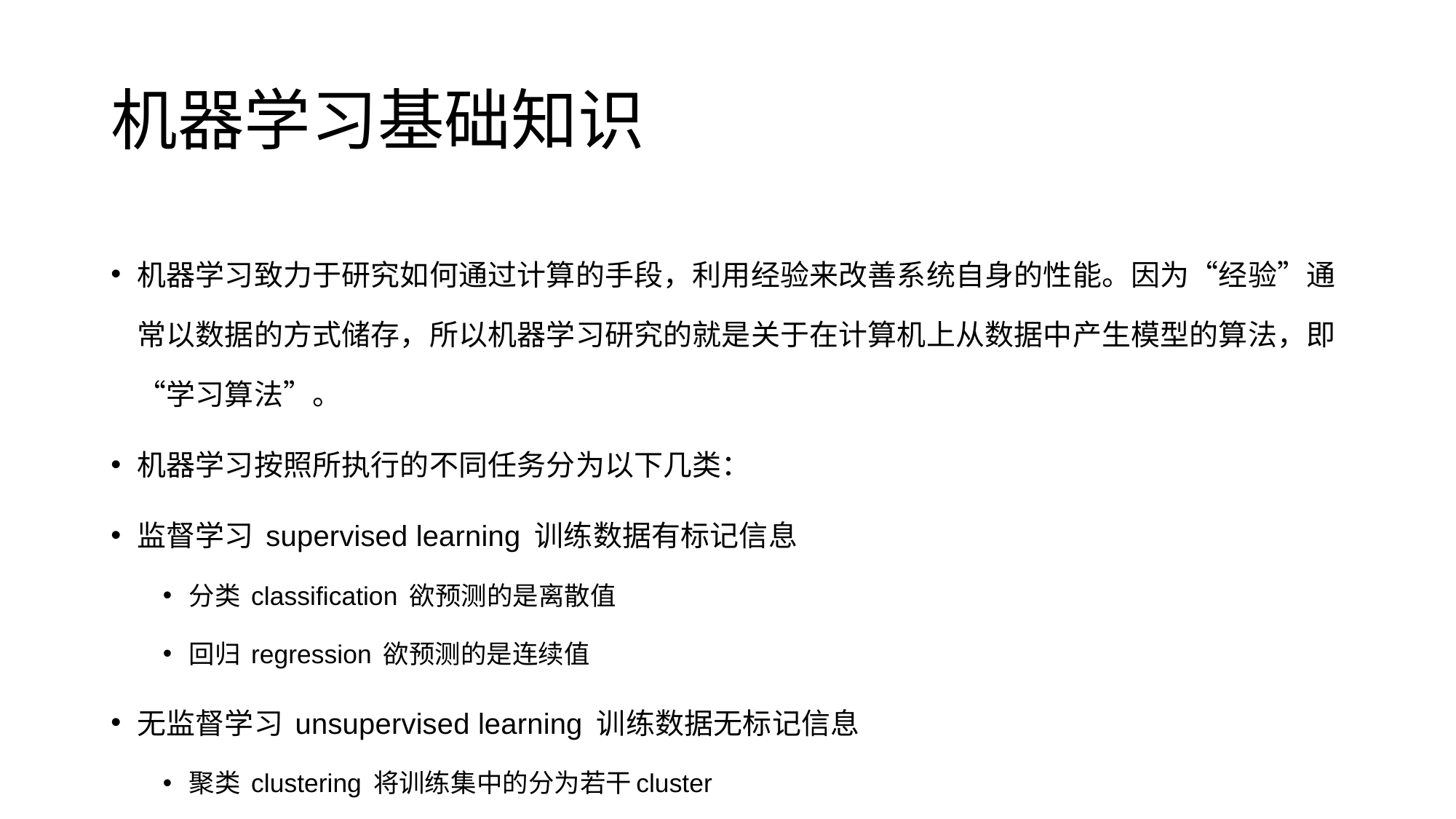

# 机器学习基础知识
机器学习致力于研究如何通过计算的手段，利用经验来改善系统自身的性能。因为“经验”通常以数据的方式储存，所以机器学习研究的就是关于在计算机上从数据中产生模型的算法，即“学习算法”。
机器学习按照所执行的不同任务分为以下几类：
监督学习 supervised learning 训练数据有标记信息
分类 classification 欲预测的是离散值
回归 regression 欲预测的是连续值
无监督学习 unsupervised learning 训练数据无标记信息
聚类 clustering 将训练集中的分为若干cluster